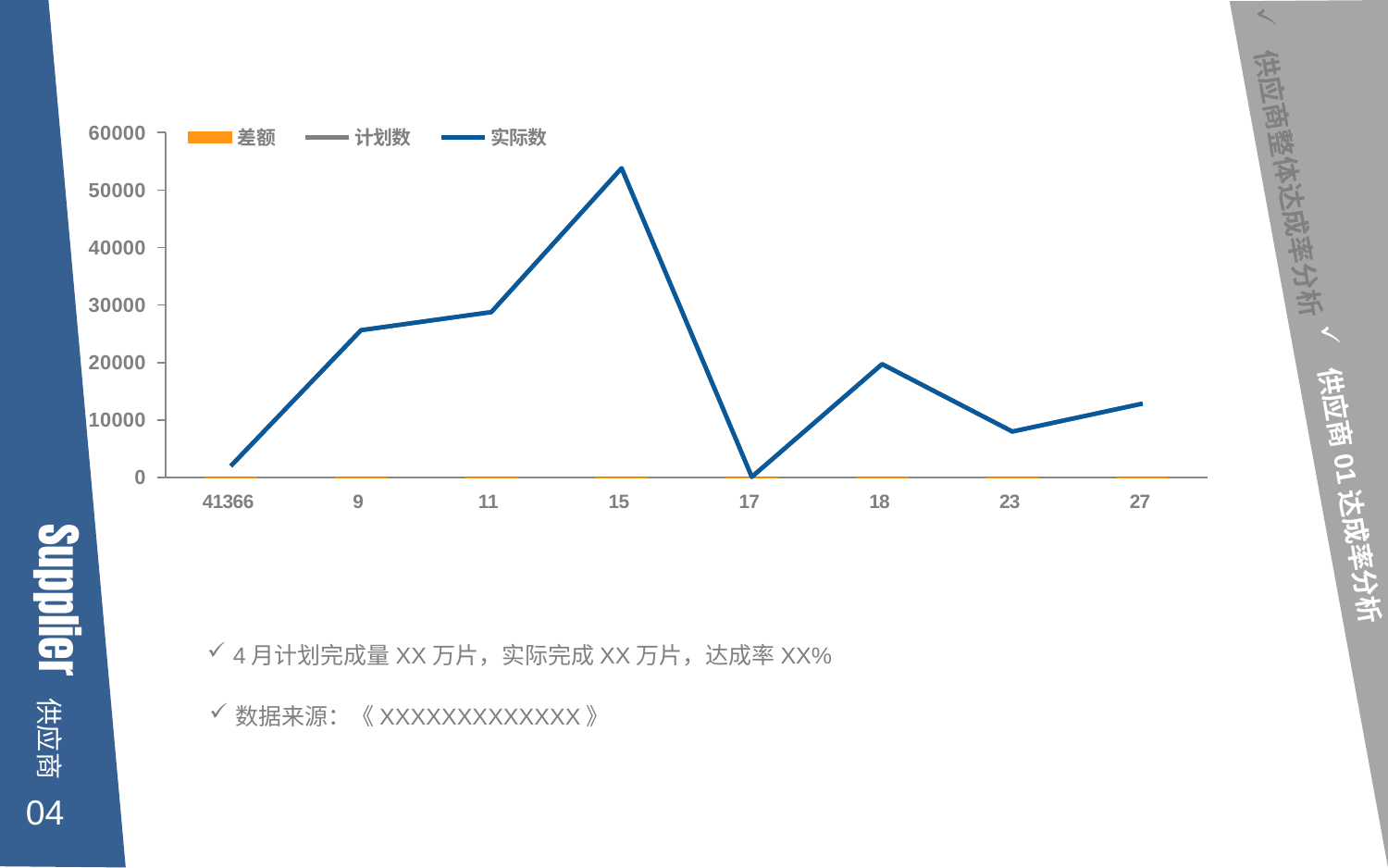

### Chart

| Category | 差额 | 计划数 | 实际数 |
|---|---|---|---|
| 41366 | 0.0 | 2000.0 | 2000.0 |
| 9 | 0.0 | 25621.0 | 25621.0 |
| 11 | 0.0 | 28777.0 | 28777.0 |
| 15 | 0.0 | 53791.0 | 53791.0 |
| 17 | 0.0 | 110.0 | 110.0 |
| 18 | 0.0 | 19724.0 | 19724.0 |
| 23 | 0.0 | 8000.0 | 8000.0 |
| 27 | 0.0 | 12862.0 | 12862.0 |
供应商整体达成率分析

供应商01达成率分析
Supplier 供应商
4月计划完成量XX万片，实际完成XX万片，达成率XX%
数据来源：《XXXXXXXXXXXXX》

04